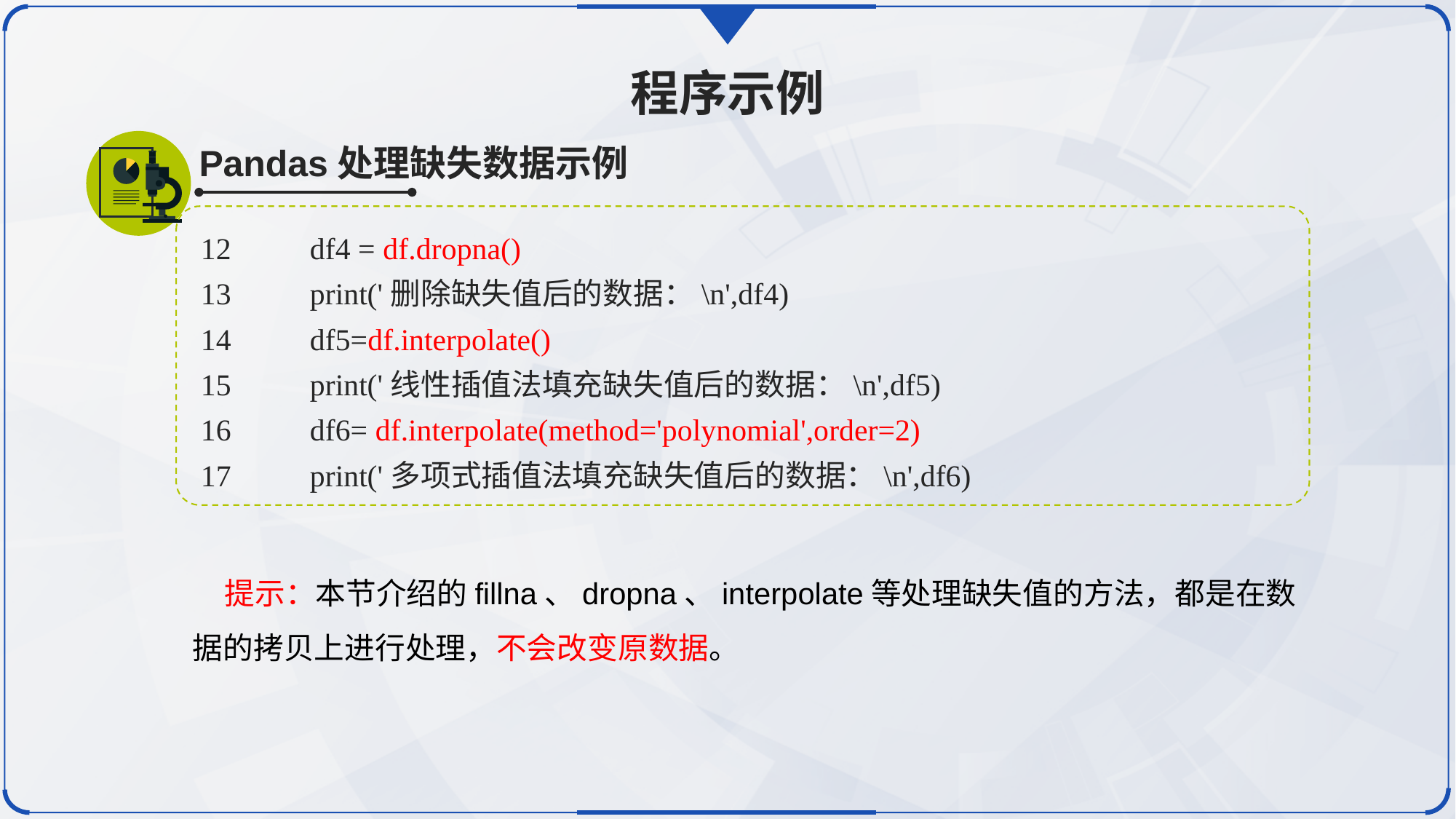

程序示例

Pandas处理缺失数据示例

12	df4 = df.dropna()
13	print('删除缺失值后的数据：\n',df4)
14	df5=df.interpolate()
15	print('线性插值法填充缺失值后的数据：\n',df5)
16	df6= df.interpolate(method='polynomial',order=2)
17	print('多项式插值法填充缺失值后的数据：\n',df6)
提示：本节介绍的fillna、dropna、interpolate等处理缺失值的方法，都是在数据的拷贝上进行处理，不会改变原数据。